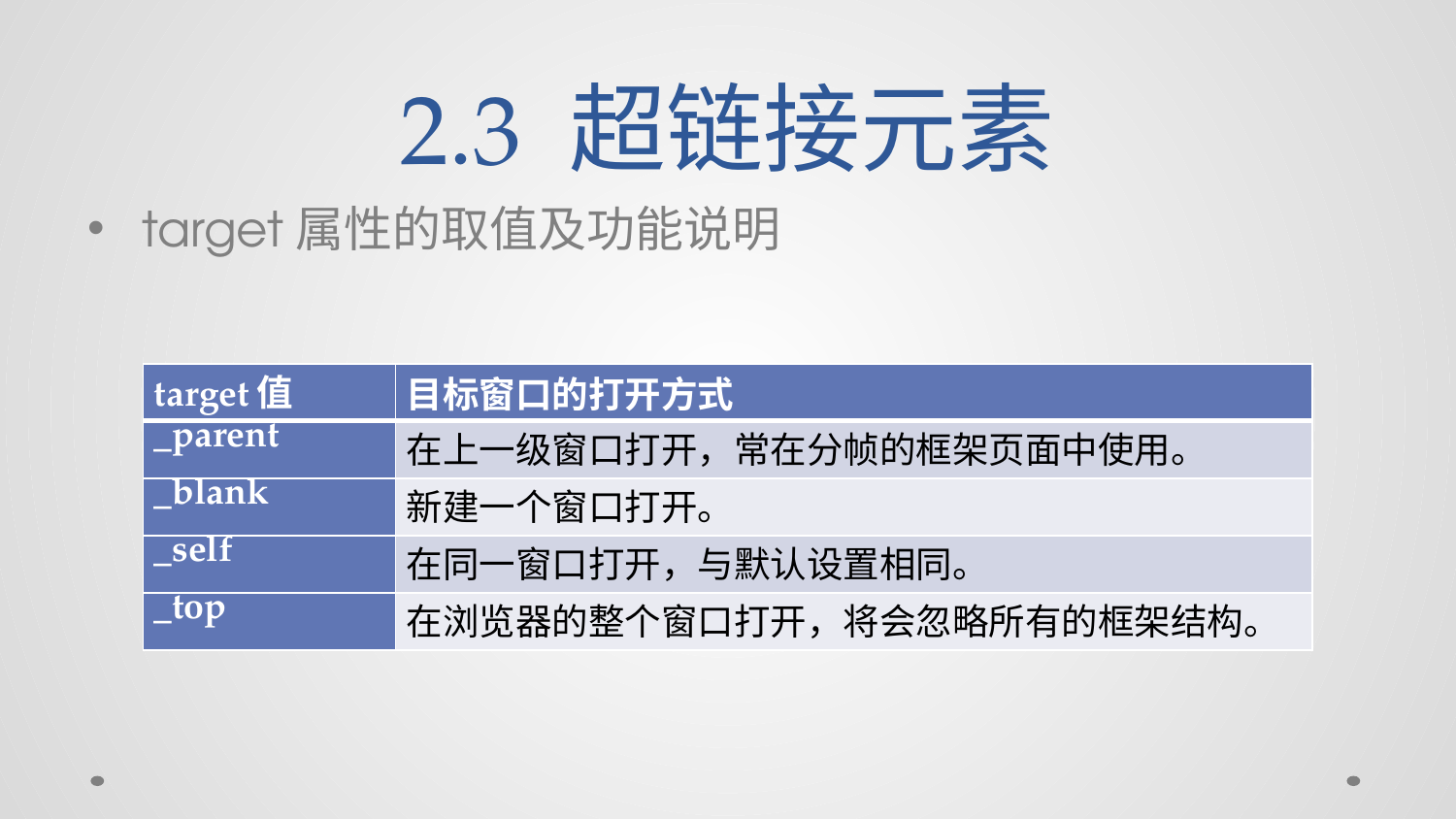

# 2.3 超链接元素
target属性的取值及功能说明
| target值 | 目标窗口的打开方式 |
| --- | --- |
| \_parent | 在上一级窗口打开，常在分帧的框架页面中使用。 |
| \_blank | 新建一个窗口打开。 |
| \_self | 在同一窗口打开，与默认设置相同。 |
| \_top | 在浏览器的整个窗口打开，将会忽略所有的框架结构。 |